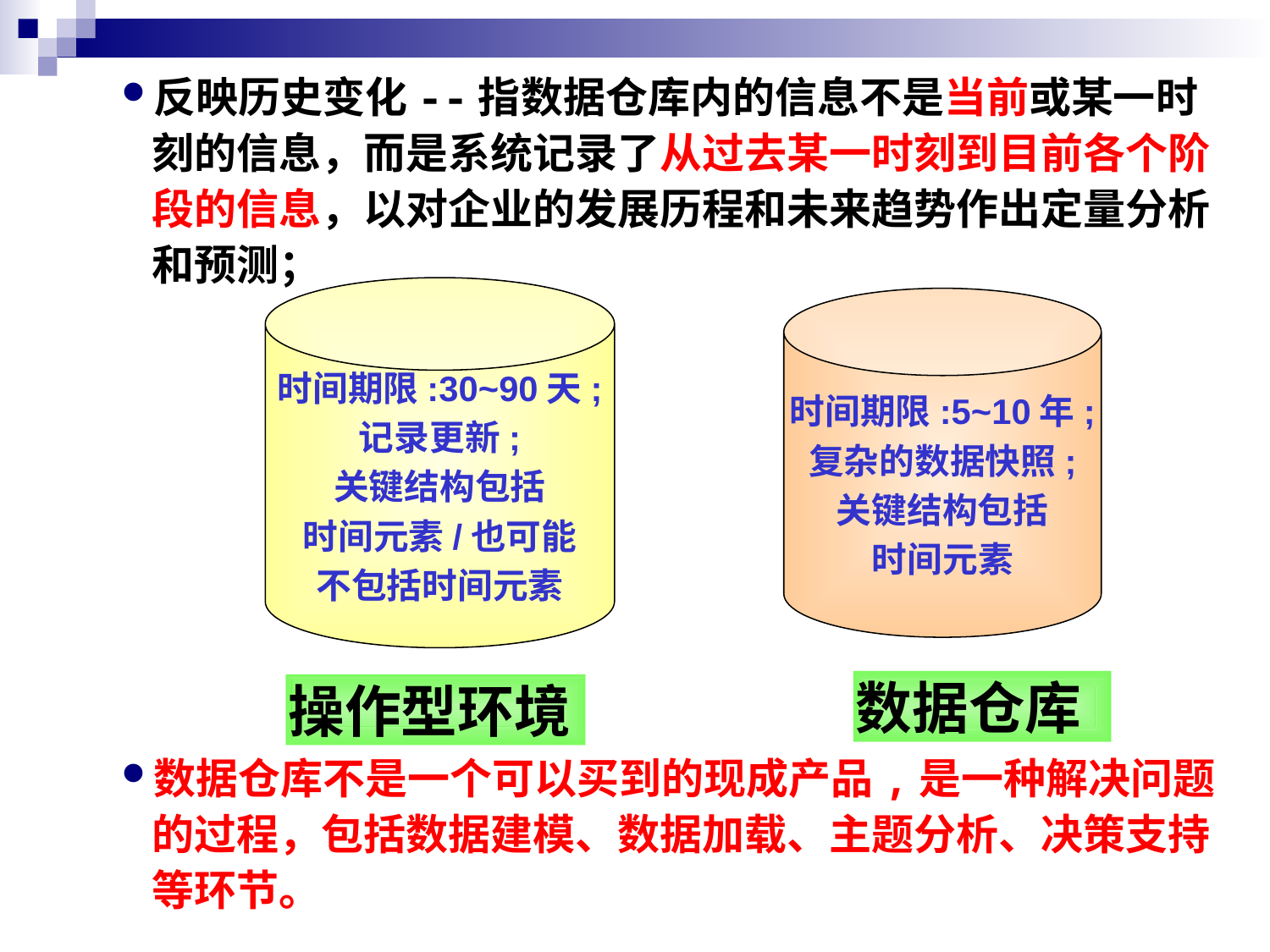

反映历史变化--指数据仓库内的信息不是当前或某一时刻的信息，而是系统记录了从过去某一时刻到目前各个阶段的信息，以对企业的发展历程和未来趋势作出定量分析和预测；

数据仓库不是一个可以买到的现成产品,是一种解决问题的过程，包括数据建模、数据加载、主题分析、决策支持等环节。

时间期限:30~90天;
记录更新;
关键结构包括
时间元素/也可能
不包括时间元素

时间期限:5~10年;
复杂的数据快照;
关键结构包括
时间元素
数据仓库
操作型环境